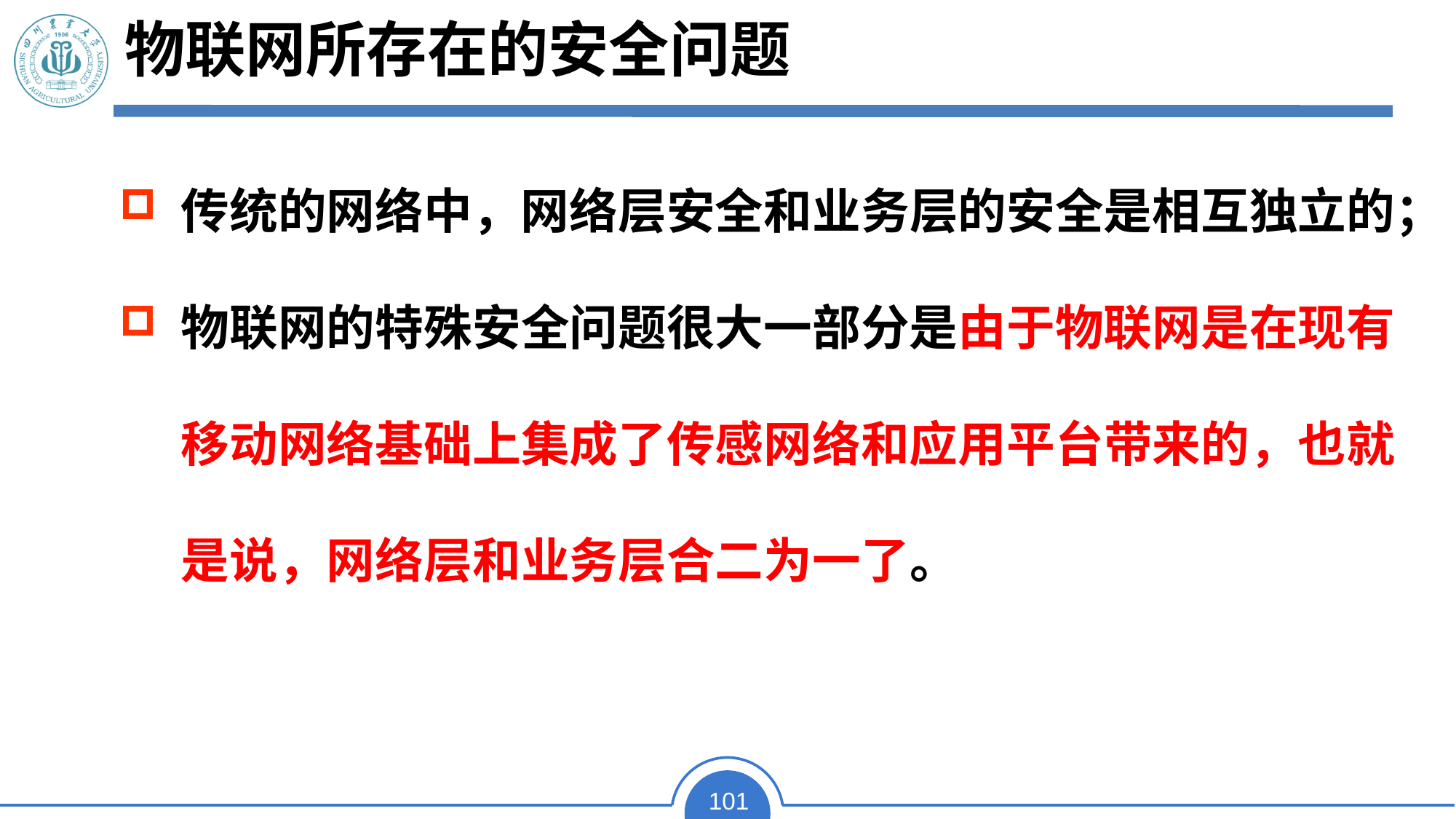

# 物联网所存在的安全问题
传统的网络中，网络层安全和业务层的安全是相互独立的；
物联网的特殊安全问题很大一部分是由于物联网是在现有移动网络基础上集成了传感网络和应用平台带来的，也就是说，网络层和业务层合二为一了。